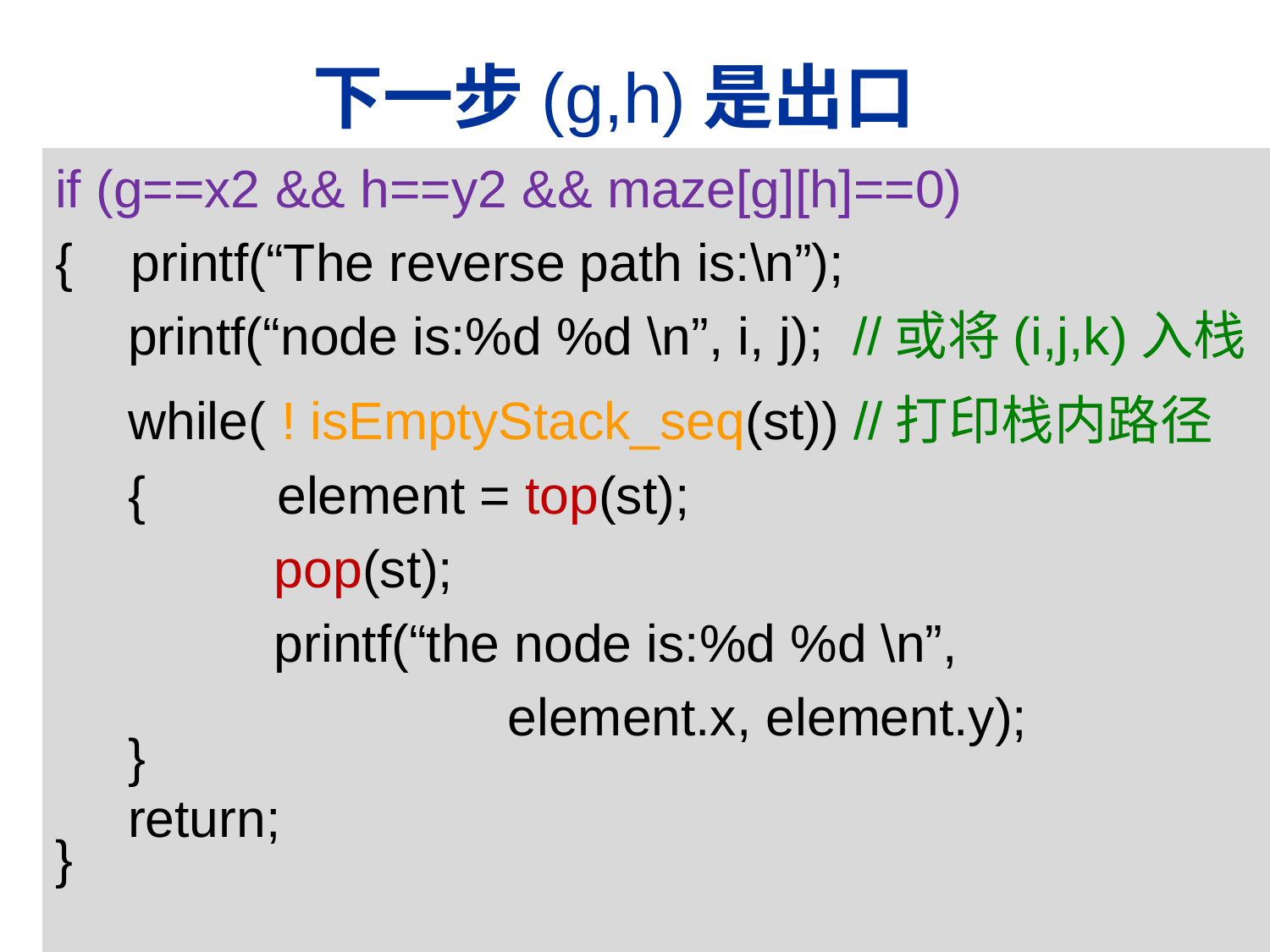

# 下一步(g,h)是出口
if (g==x2 && h==y2 && maze[g][h]==0)
{    printf(“The reverse path is:\n”);
     printf(“node is:%d %d \n”, i, j);  //或将(i,j,k)入栈
     while( ! isEmptyStack_seq(st)) //打印栈内路径
     {         element = top(st);
               pop(st);
               printf(“the node is:%d %d \n”,
                               element.x, element.y);
     }
     return;
}